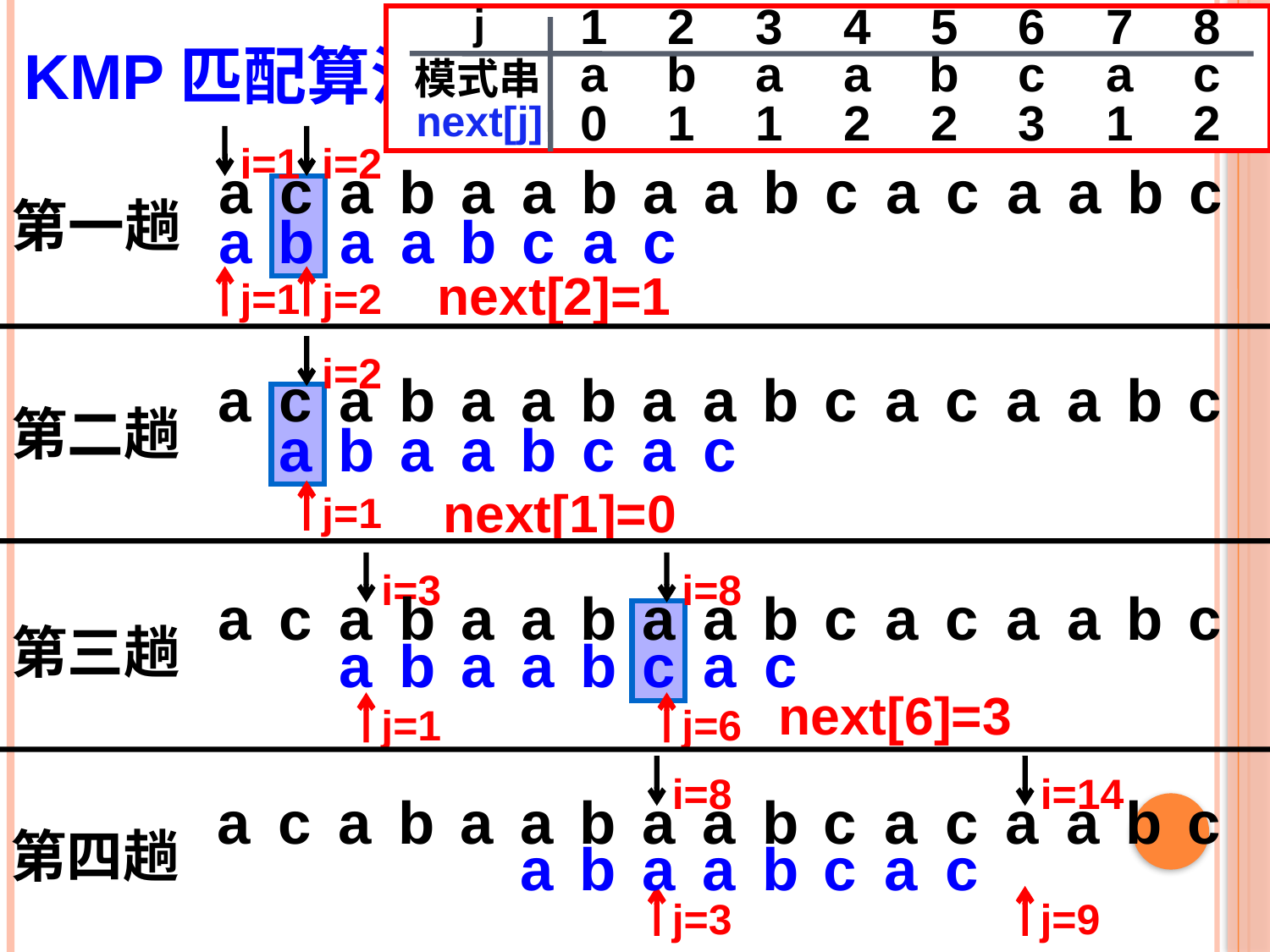

j
1

2

3

4

5

6

7

8

a
b
a
a
b
c
a
c

next[j]
模式串
0
1
1
2
2
3
1
2
KMP匹配算法的情况：

i=1

i=2
a
c
a
b
a
a
b
a
a
b
c
a
c
a
a
b
c

第一趟
a
b
a
a
b
c
a
c
next[2]=1

j=1

j=2

i=2
a
c
a
b
a
a
b
a
a
b
c
a
c
a
a
b
c

第二趟
a
b
a
a
b
c
a
c
next[1]=0

j=1

i=3

i=8
a
c
a
b
a
a
b
a
a
b
c
a
c
a
a
b
c

第三趟
a
b
a
a
b
c
a
c
next[6]=3

j=1

j=6

i=8

i=14
a
c
a
b
a
a
b
a
a
b
c
a
c
a
a
b
c
第四趟
a
b
a
a
b
c
a
c

j=3

j=9